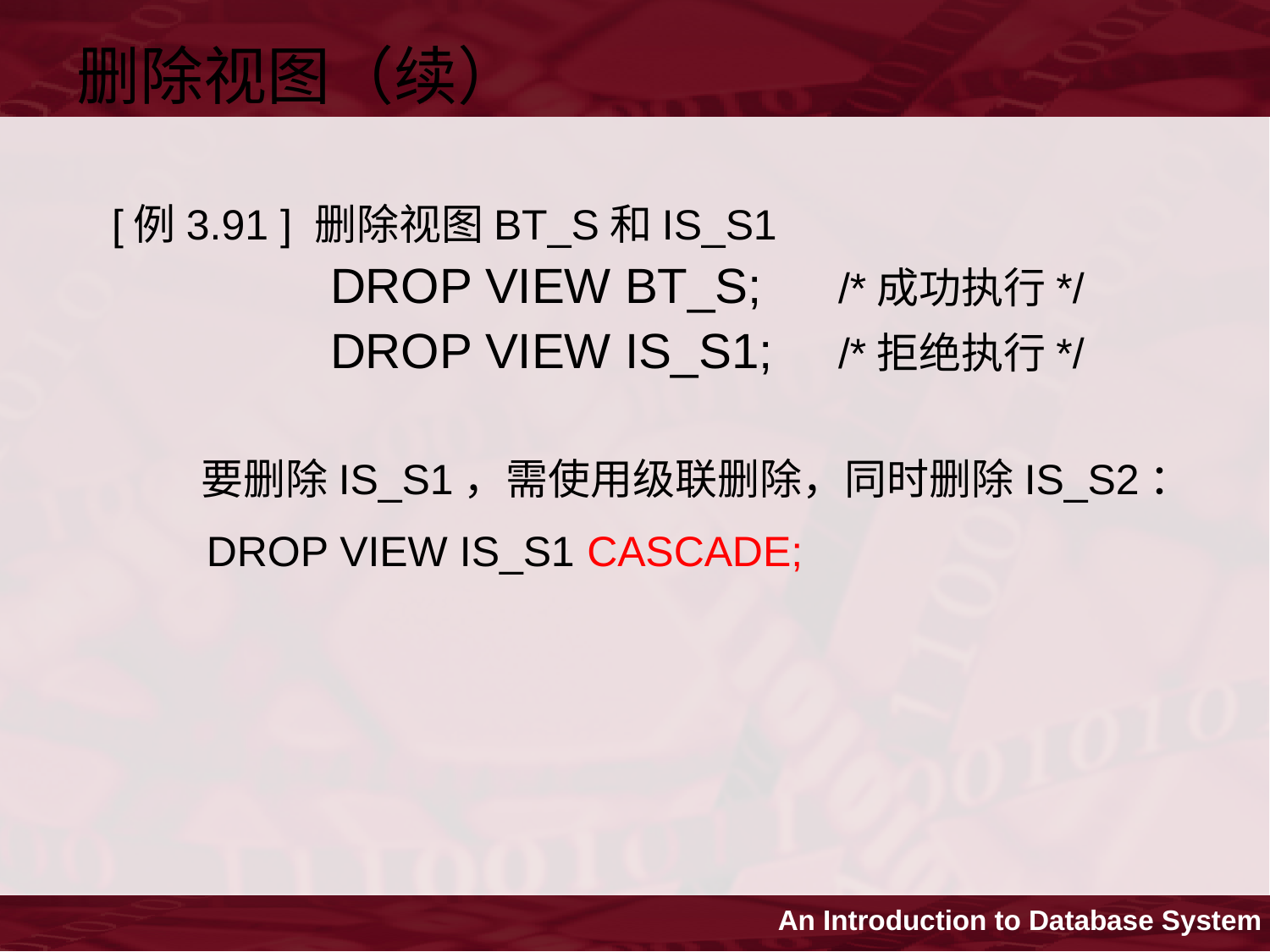

删除视图（续）
   [例3.91 ] 删除视图BT_S和IS_S1
		DROP VIEW BT_S;	/*成功执行*/
		DROP VIEW IS_S1;	/*拒绝执行*/

           要删除IS_S1，需使用级联删除，同时删除IS_S2：
           DROP VIEW IS_S1 CASCADE;